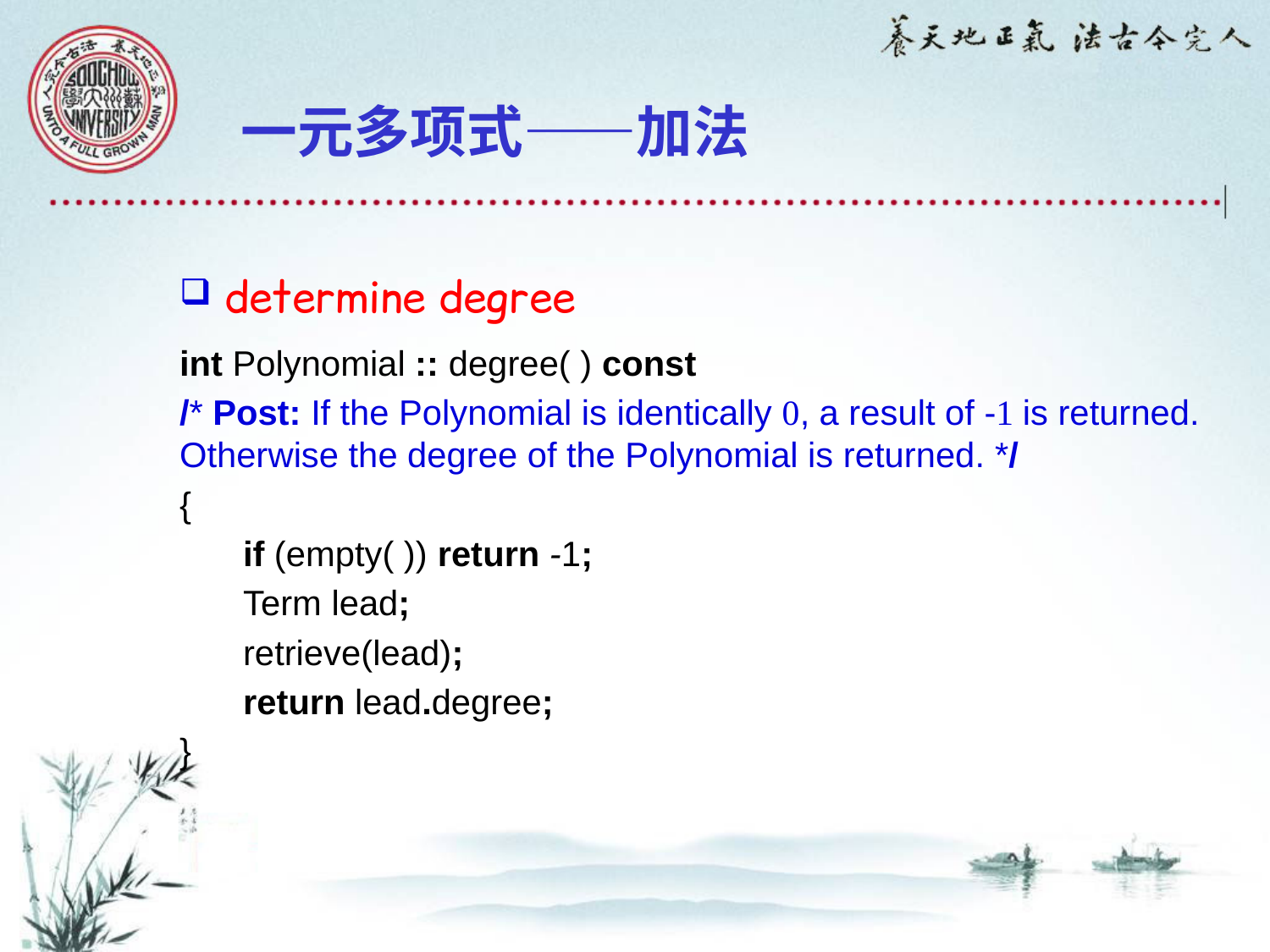

一元多项式——加法

 determine degree
int Polynomial :: degree( ) const
/* Post: If the Polynomial is identically 0, a result of -1 is returned. Otherwise the degree of the Polynomial is returned. */
{
if (empty( )) return -1;
Term lead;
retrieve(lead);
return lead.degree;
}